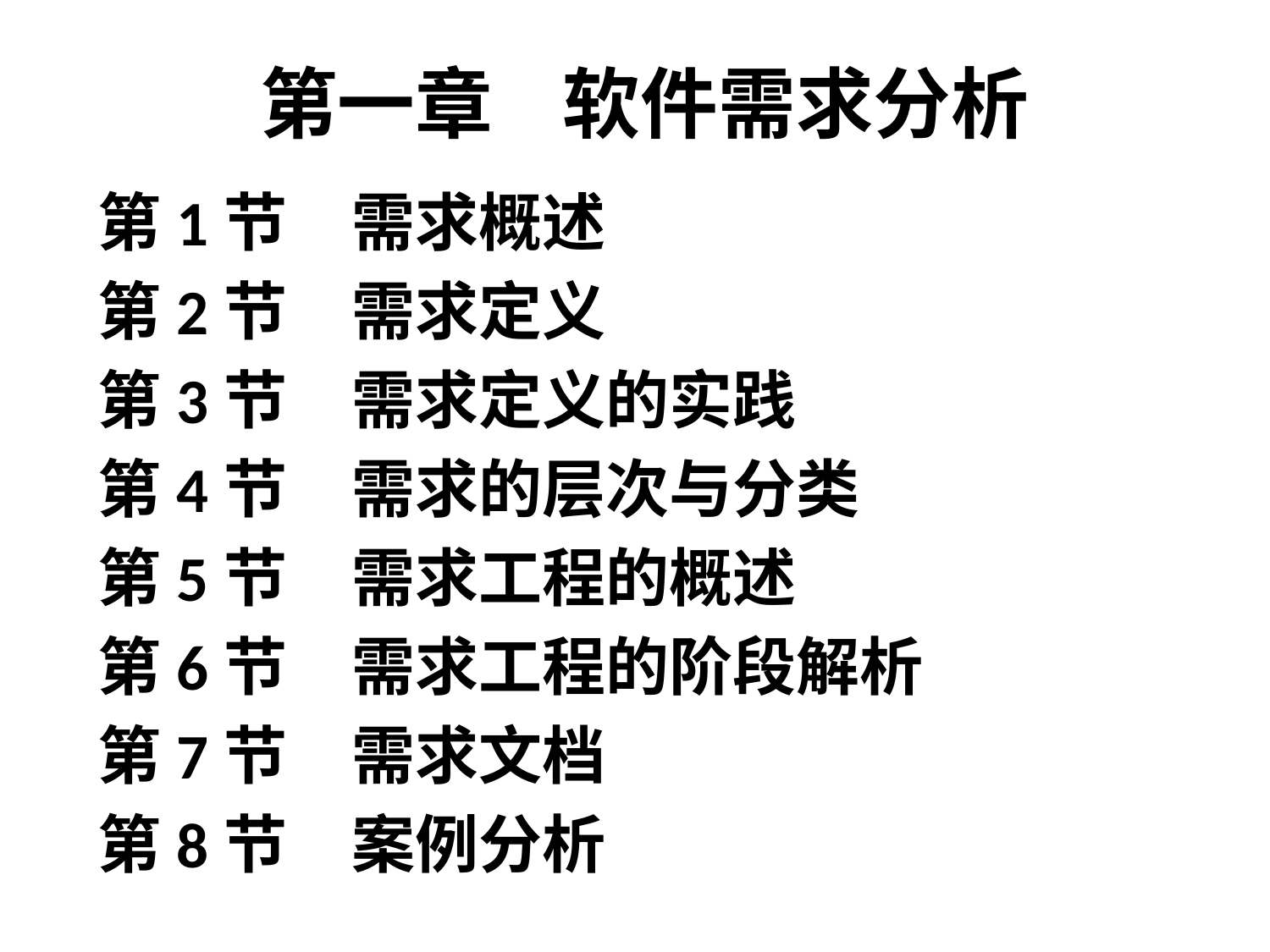

# 第一章    软件需求分析
第1节	需求概述
第2节	需求定义
第3节	需求定义的实践
第4节	需求的层次与分类
第5节	需求工程的概述
第6节	需求工程的阶段解析
第7节	需求文档
第8节	案例分析